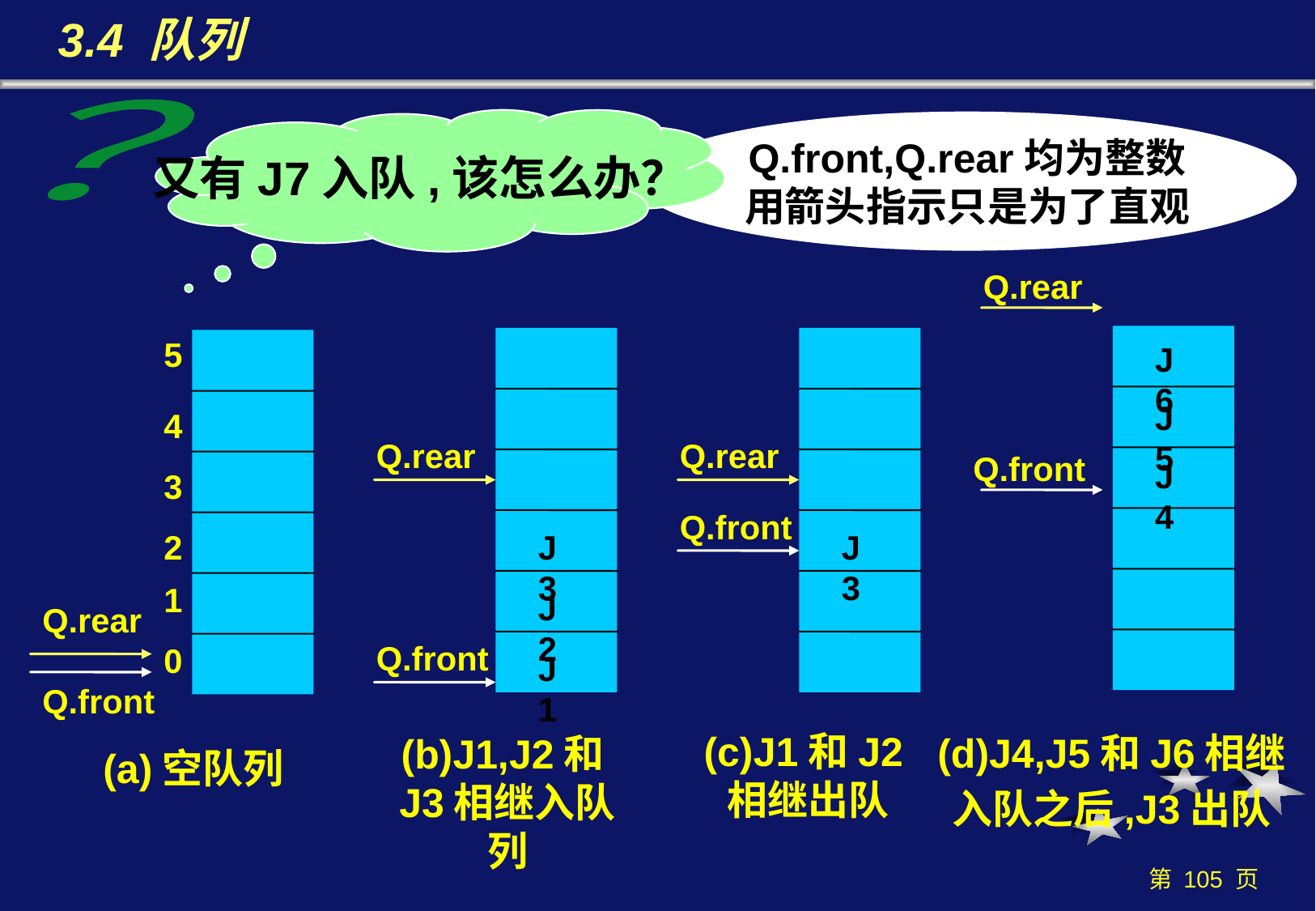

# 3.4 队列
？
又有J7入队,该怎么办？
Q.front,Q.rear均为整数
用箭头指示只是为了直观
Q.rear

J6
J5
Q.front
J4

5

4
3
2
1
0
Q.rear

Q.front

Q.rear

Q.front

J3
J2
J1

Q.rear

Q.front

J3
(d)J4,J5和J6相继入队之后,J3出队
(c)J1和J2相继出队
(b)J1,J2和J3相继入队列
(a)空队列